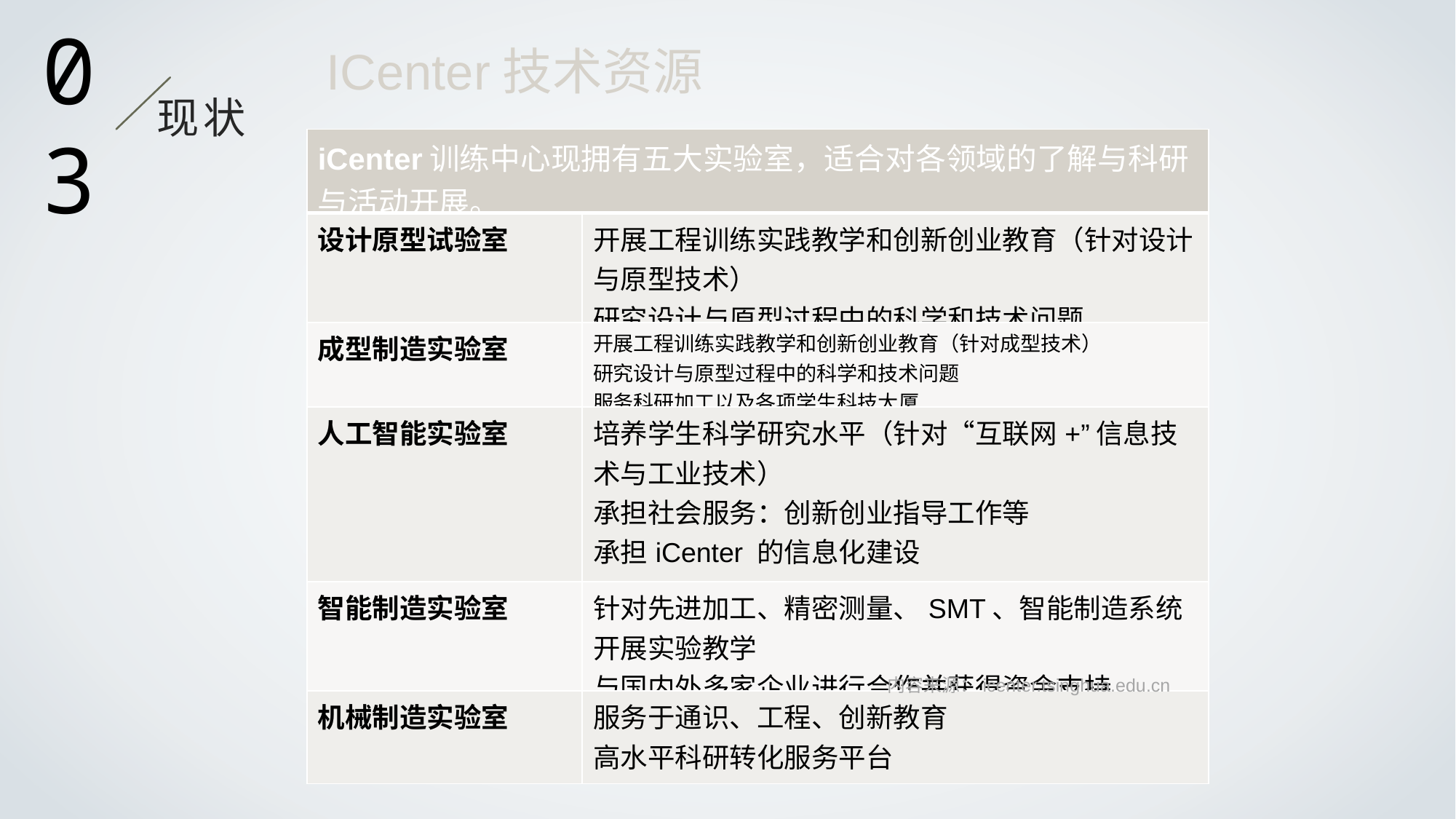

ICenter技术资源
03
现状
| iCenter训练中心现拥有五大实验室，适合对各领域的了解与科研与活动开展。 |  |
| --- | --- |
| 设计原型试验室 | 开展工程训练实践教学和创新创业教育（针对设计与原型技术） 研究设计与原型过程中的科学和技术问题 |
| 成型制造实验室 | 开展工程训练实践教学和创新创业教育（针对成型技术） 研究设计与原型过程中的科学和技术问题 服务科研加工以及各项学生科技大厦 |
| 人工智能实验室 | 培养学生科学研究水平（针对“互联网+”信息技术与工业技术） 承担社会服务：创新创业指导工作等 承担iCenter 的信息化建设 |
| 智能制造实验室 | 针对先进加工、精密测量、SMT、智能制造系统开展实验教学 与国内外多家企业进行合作并获得资金支持 |
| 机械制造实验室 | 服务于通识、工程、创新教育 高水平科研转化服务平台 |
内容来源：icenter.tsinghua.edu.cn